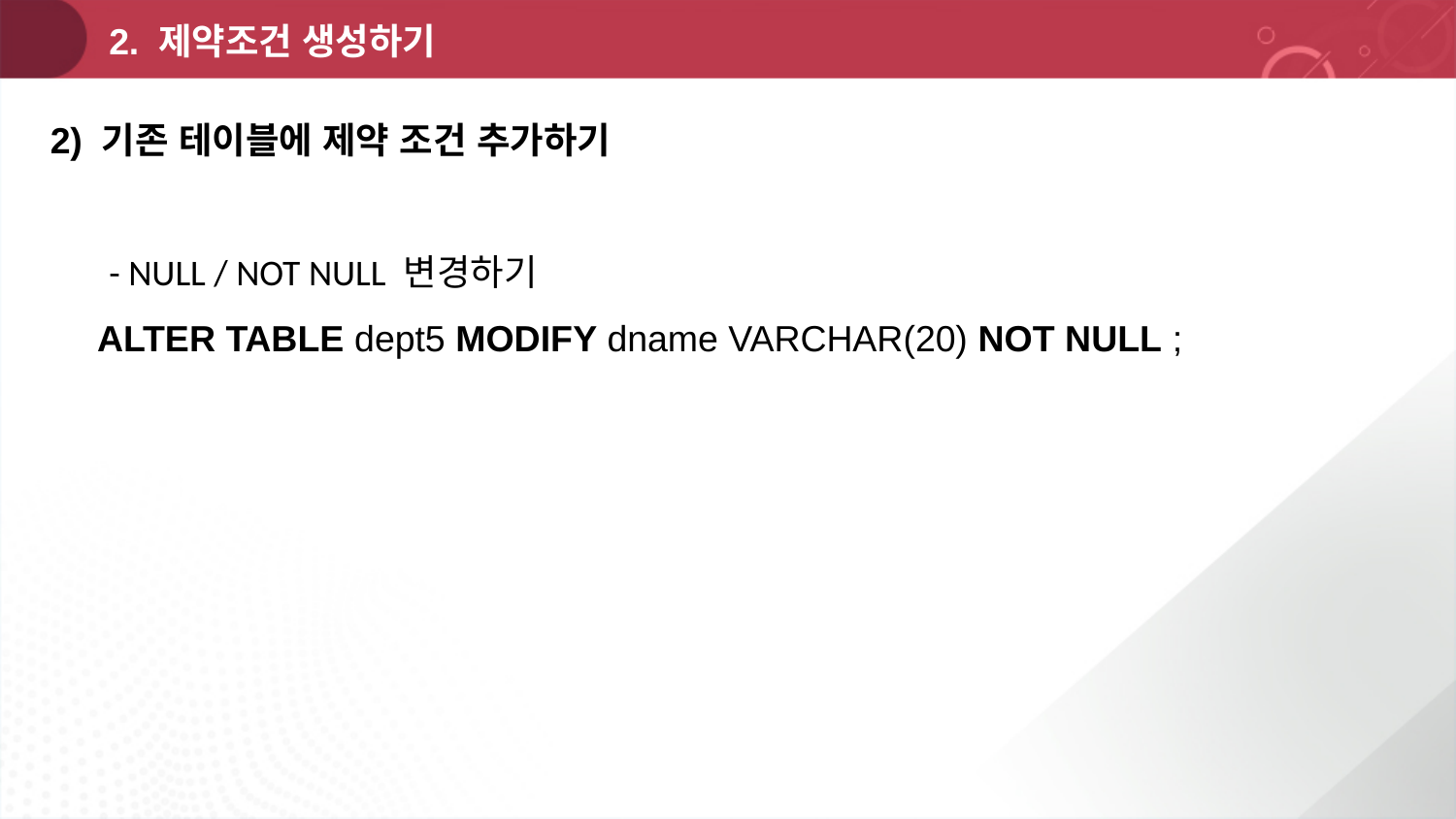

2. 제약조건 생성하기
2) 기존 테이블에 제약 조건 추가하기
- NULL / NOT NULL 변경하기
ALTER TABLE dept5 MODIFY dname VARCHAR(20) NOT NULL ;